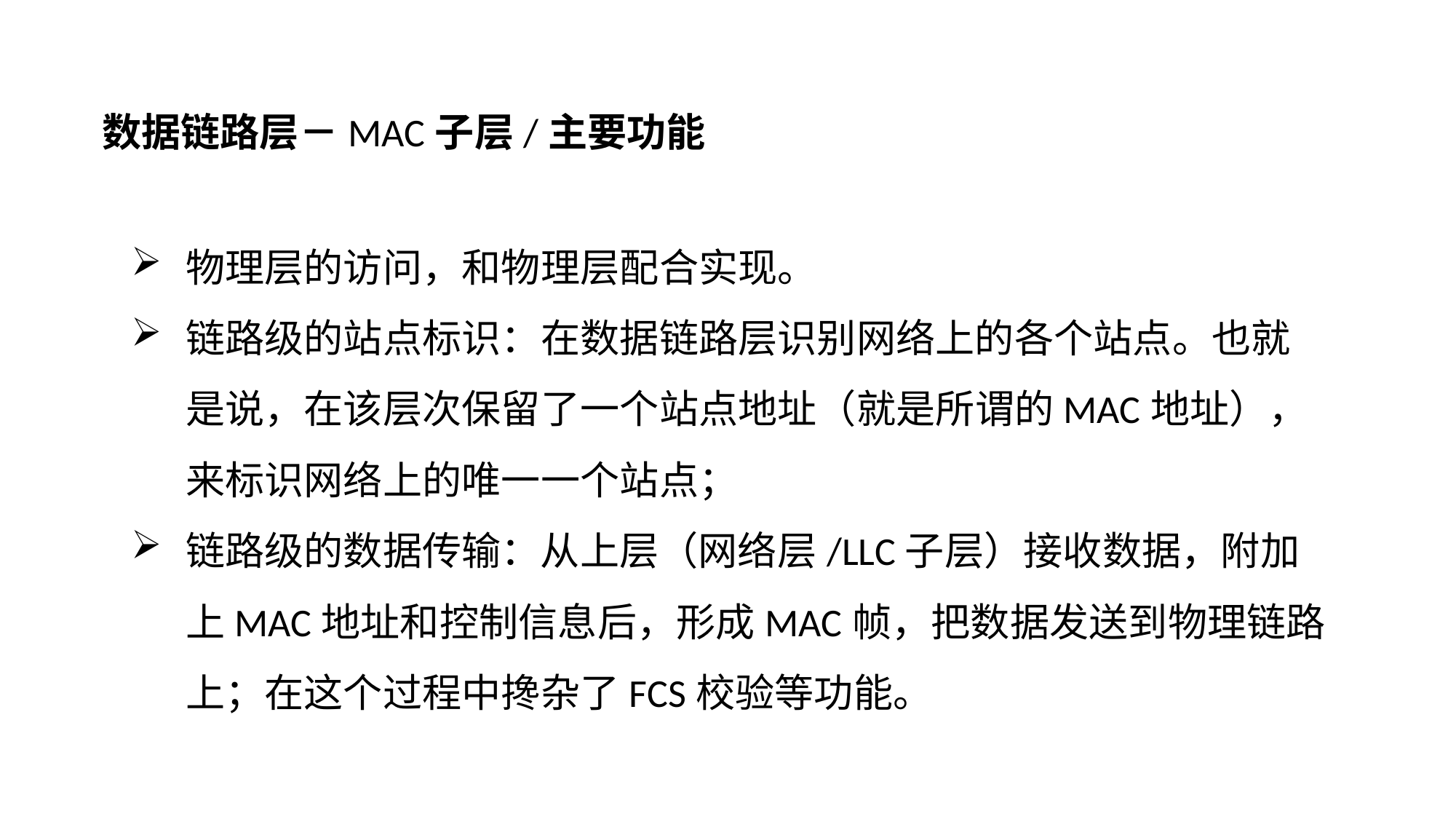

数据链路层－MAC子层/主要功能
物理层的访问，和物理层配合实现。
链路级的站点标识：在数据链路层识别网络上的各个站点。也就是说，在该层次保留了一个站点地址（就是所谓的MAC地址），来标识网络上的唯一一个站点；
链路级的数据传输：从上层（网络层/LLC子层）接收数据，附加上MAC地址和控制信息后，形成MAC帧，把数据发送到物理链路上；在这个过程中搀杂了FCS校验等功能。